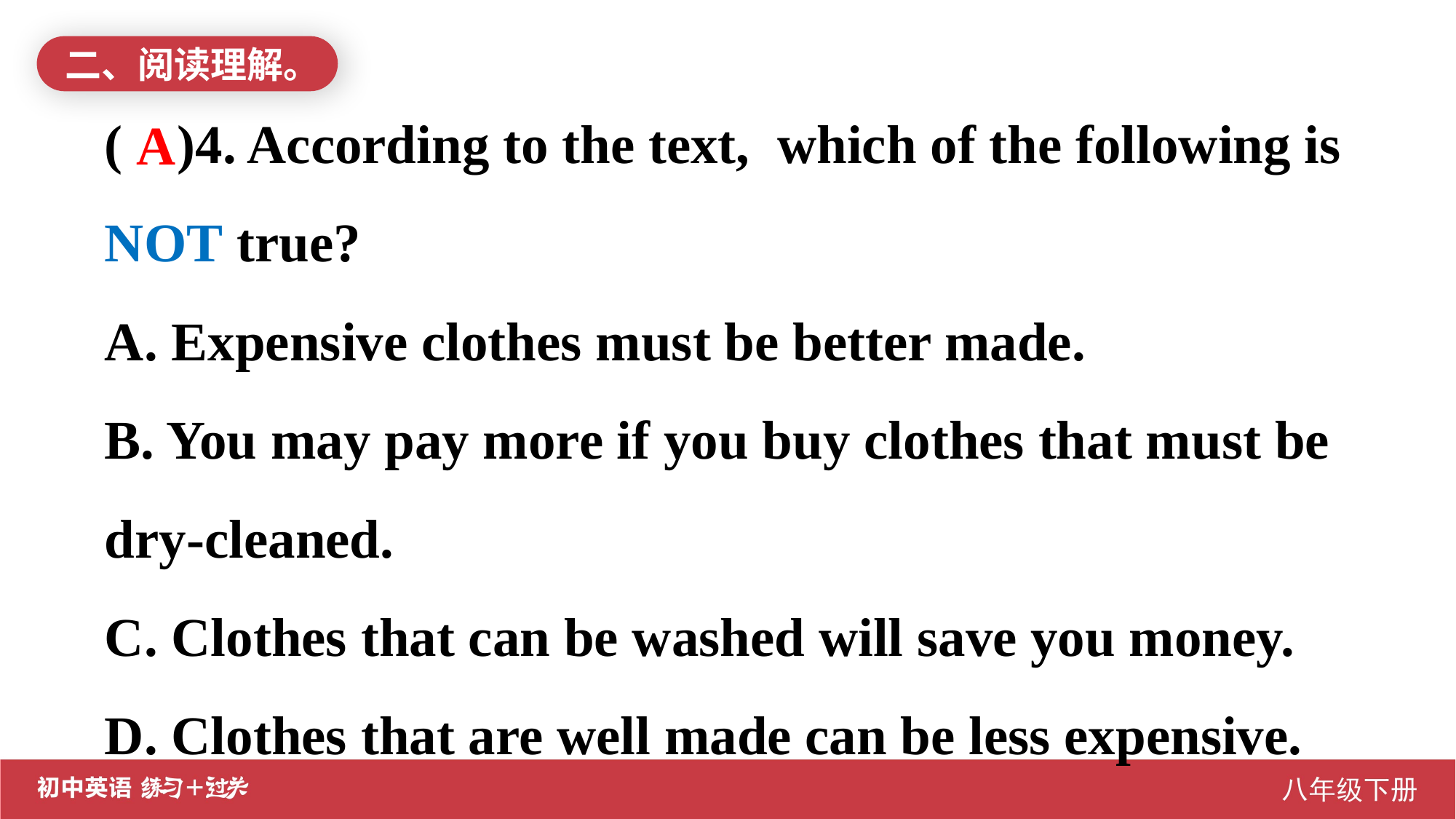

二、阅读理解。
(    )4. According to the text,  which of the following is NOT true?
A. Expensive clothes must be better made.
B. You may pay more if you buy clothes that must be dry-cleaned.
C. Clothes that can be washed will save you money.
D. Clothes that are well made can be less expensive.
A